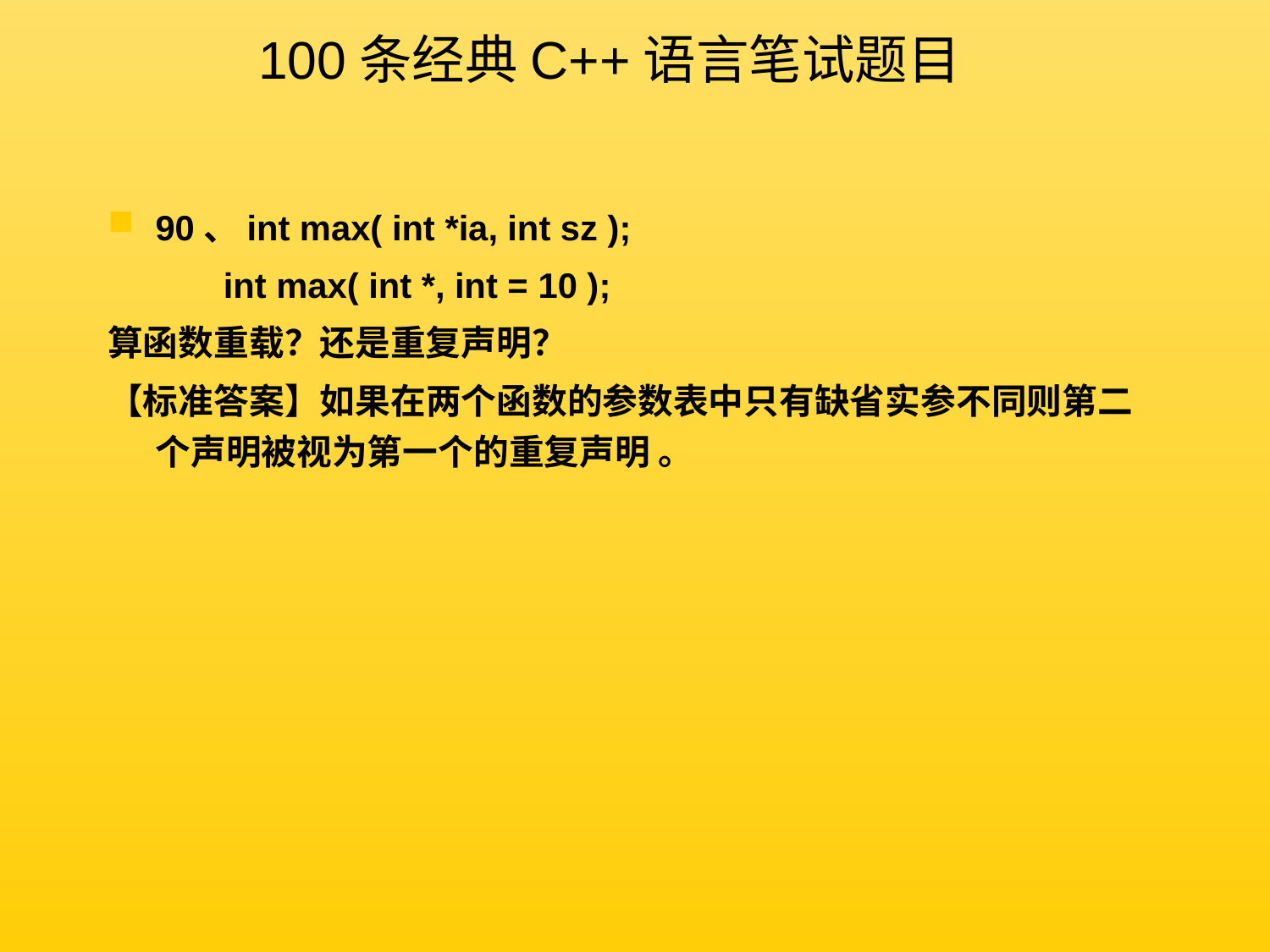

100条经典C++语言笔试题目
90、int max( int *ia, int sz );
	       int max( int *, int = 10 );
算函数重载？还是重复声明？
【标准答案】如果在两个函数的参数表中只有缺省实参不同则第二个声明被视为第一个的重复声明 。